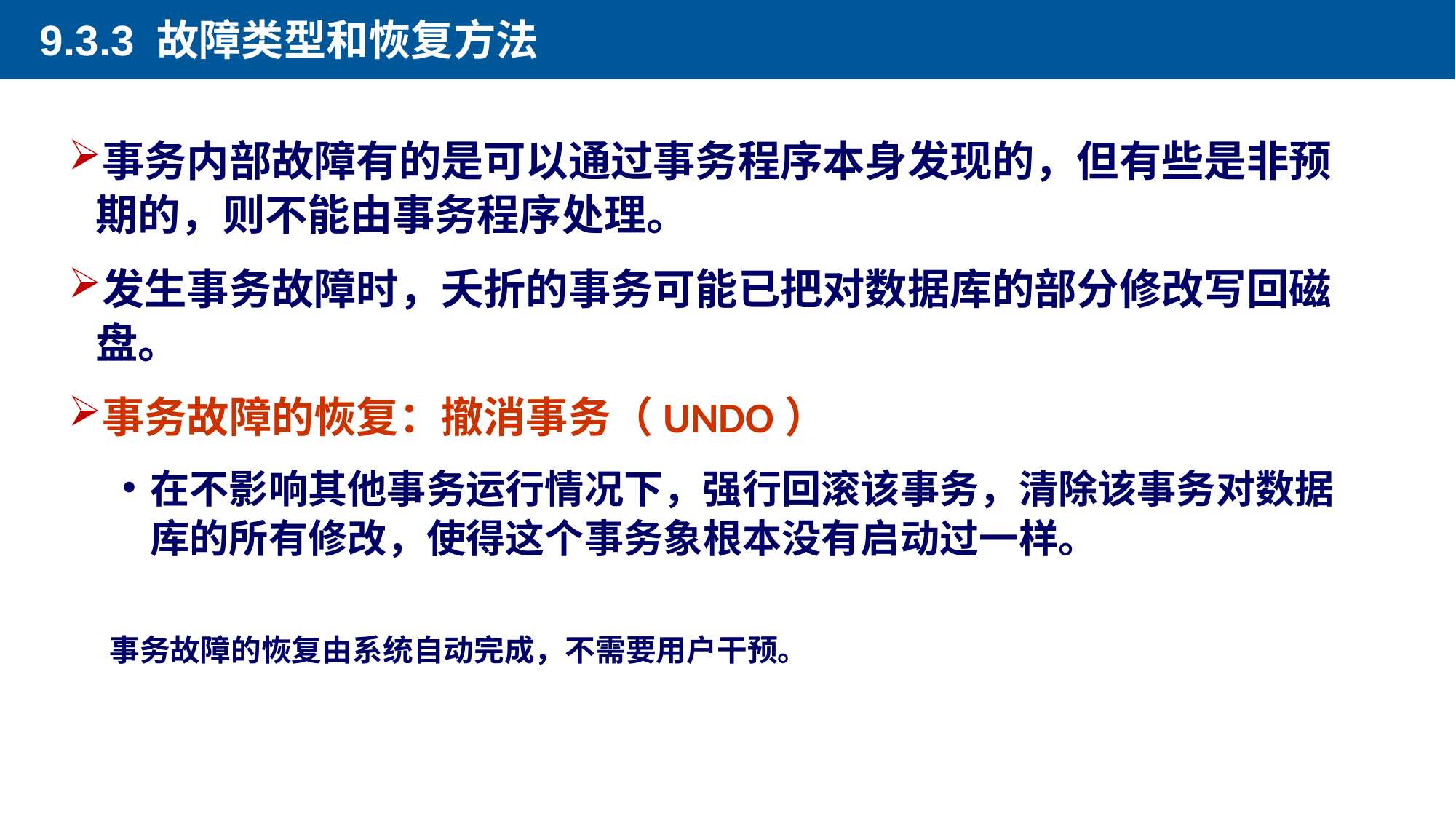

9.3.3 故障类型和恢复方法
事务内部故障有的是可以通过事务程序本身发现的，但有些是非预期的，则不能由事务程序处理。
发生事务故障时，夭折的事务可能已把对数据库的部分修改写回磁盘。
事务故障的恢复：撤消事务（UNDO）
在不影响其他事务运行情况下，强行回滚该事务，清除该事务对数据库的所有修改，使得这个事务象根本没有启动过一样。
事务故障的恢复由系统自动完成，不需要用户干预。